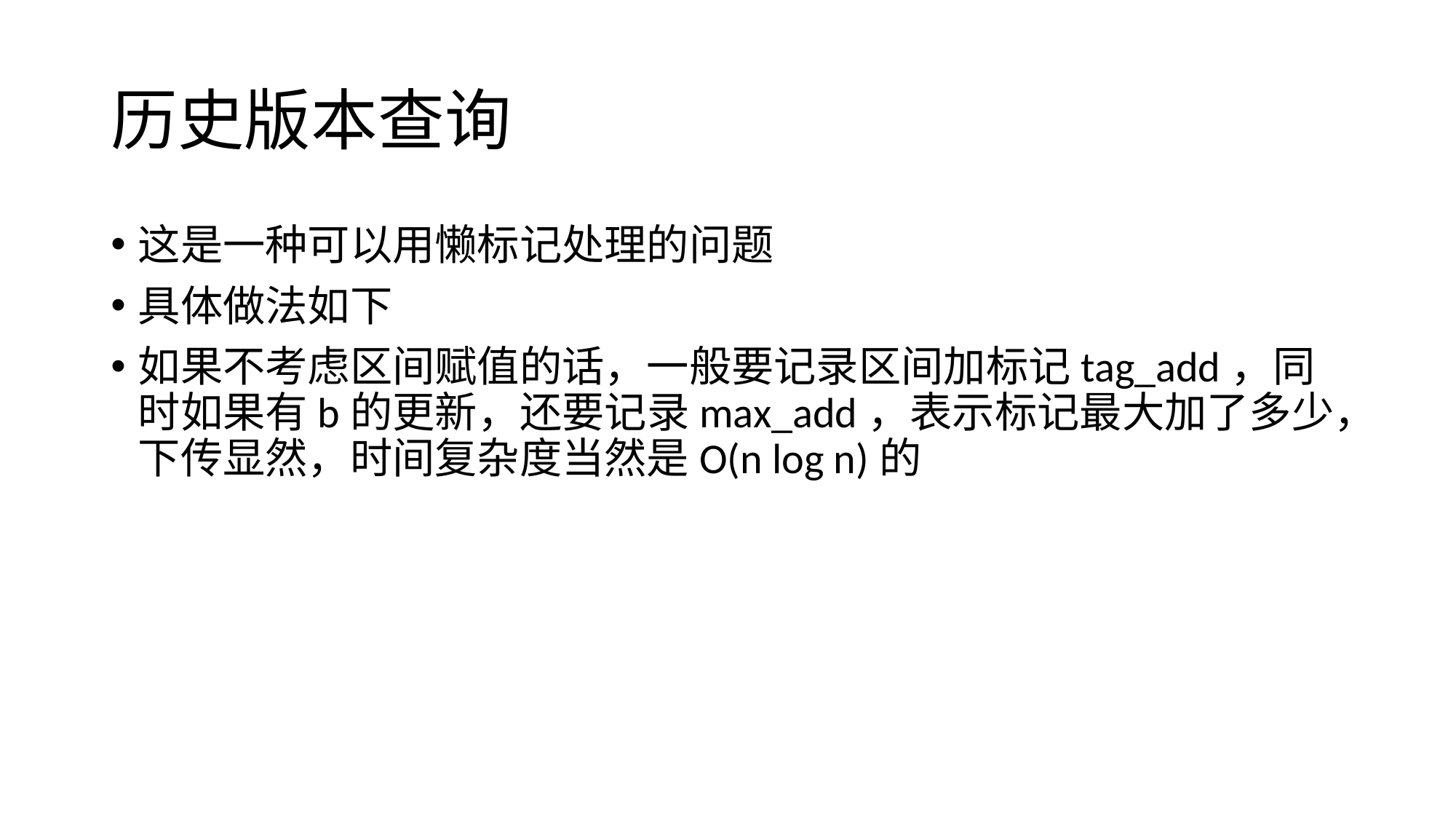

# 历史版本查询
这是一种可以用懒标记处理的问题
具体做法如下
如果不考虑区间赋值的话，一般要记录区间加标记tag_add，同时如果有b的更新，还要记录max_add，表示标记最大加了多少，下传显然，时间复杂度当然是O(n log n)的